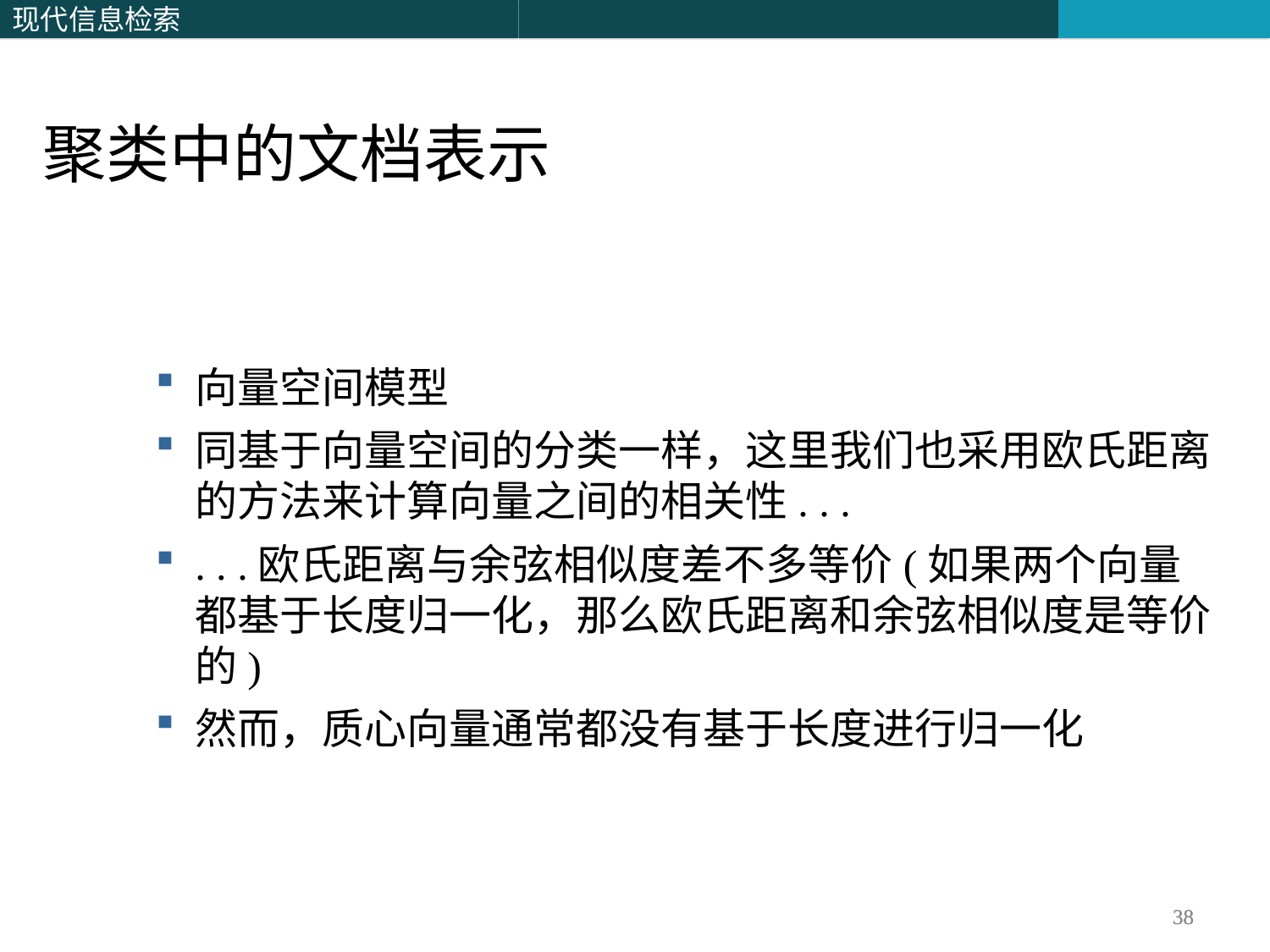

聚类中的文档表示

向量空间模型
同基于向量空间的分类一样，这里我们也采用欧氏距离的方法来计算向量之间的相关性. . .
. . .欧氏距离与余弦相似度差不多等价(如果两个向量都基于长度归一化，那么欧氏距离和余弦相似度是等价的)
然而，质心向量通常都没有基于长度进行归一化
38
38